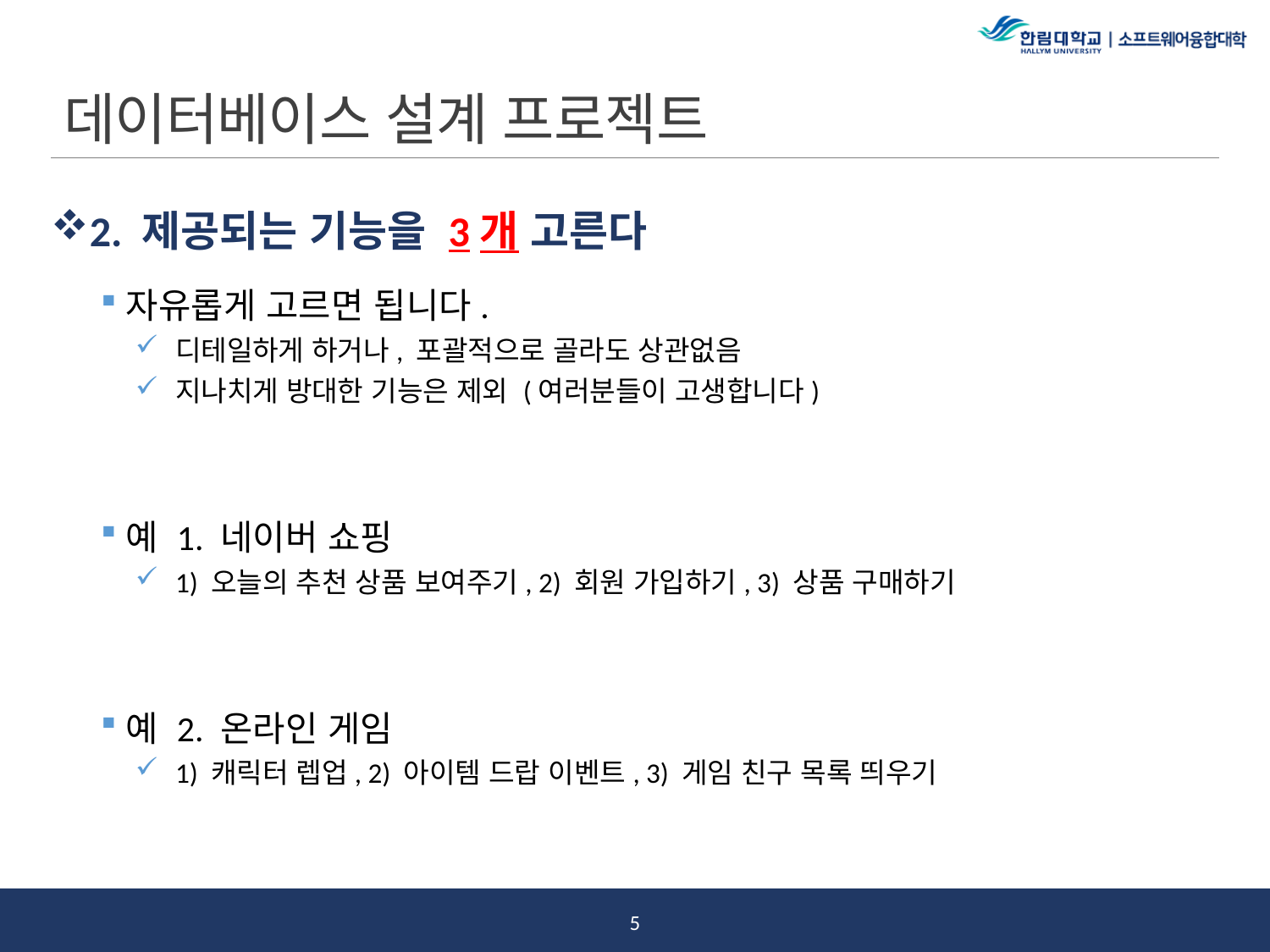

# 데이터베이스 설계 프로젝트
2. 제공되는 기능을 3개 고른다
자유롭게 고르면 됩니다.
디테일하게 하거나, 포괄적으로 골라도 상관없음
지나치게 방대한 기능은 제외 (여러분들이 고생합니다)

예 1. 네이버 쇼핑
1) 오늘의 추천 상품 보여주기, 2) 회원 가입하기, 3) 상품 구매하기

예 2. 온라인 게임
1) 캐릭터 렙업, 2) 아이템 드랍 이벤트, 3) 게임 친구 목록 띄우기
5